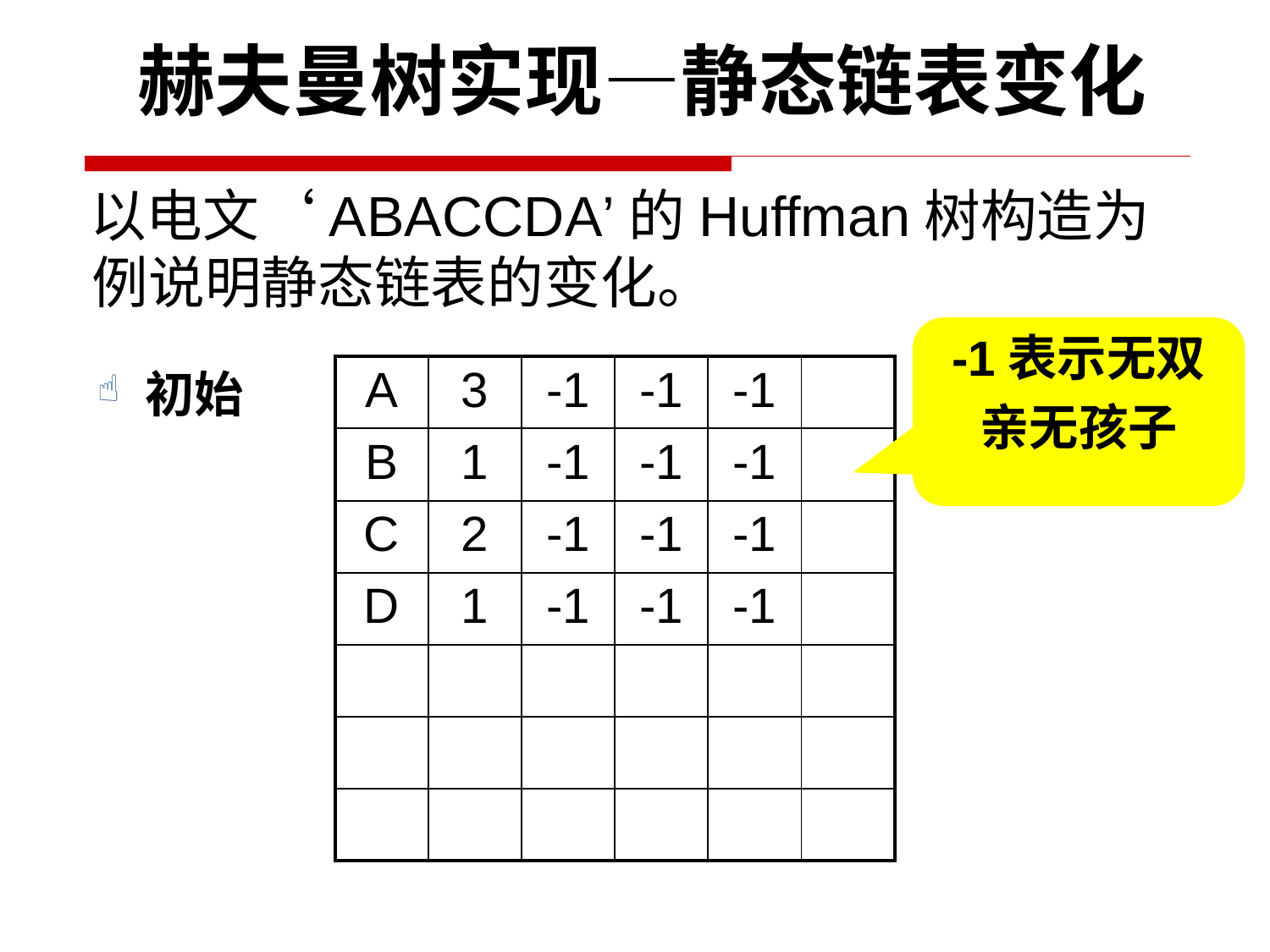

赫夫曼树实现—静态链表变化
   以电文‘ABACCDA’的Huffman树构造为例说明静态链表的变化。

-1表示无双
亲无孩子
初始
| A | 3 | -1 | -1 | -1 |  |
| --- | --- | --- | --- | --- | --- |
| B | 1 | -1 | -1 | -1 |  |
| C | 2 | -1 | -1 | -1 |  |
| D | 1 | -1 | -1 | -1 |  |
|  |  |  |  |  |  |
|  |  |  |  |  |  |
|  |  |  |  |  |  |